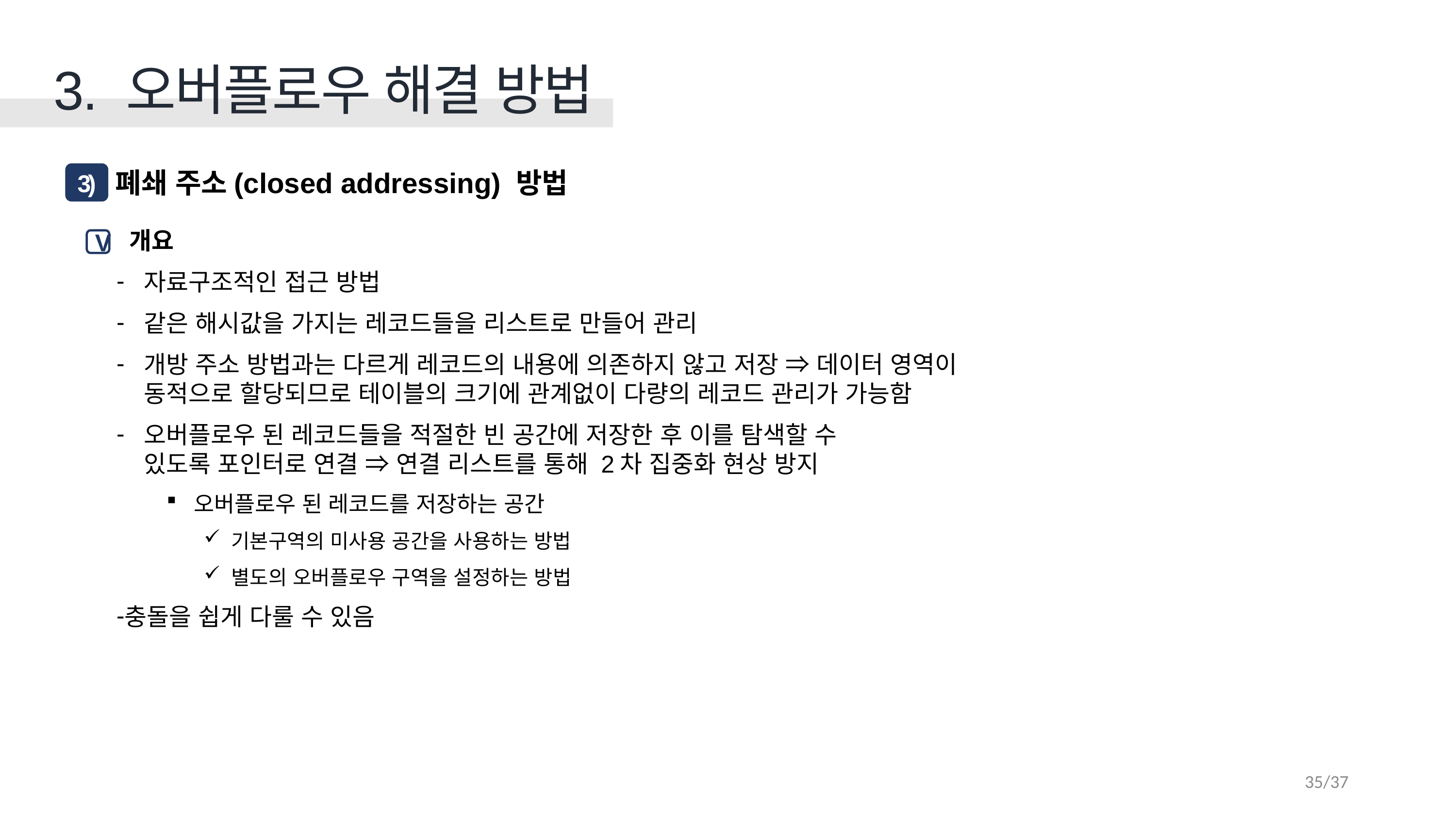

3. 오버플로우 해결 방법

 폐쇄 주소(closed addressing) 방법
3)
 개요

자료구조적인 접근 방법

같은 해시값을 가지는 레코드들을 리스트로 만들어 관리

개방 주소 방법과는 다르게 레코드의 내용에 의존하지 않고 저장 ⇒ 데이터 영역이
동적으로 할당되므로 테이블의 크기에 관계없이 다량의 레코드 관리가 가능함

오버플로우 된 레코드들을 적절한 빈 공간에 저장한 후 이를 탐색할 수
있도록 포인터로 연결 ⇒ 연결 리스트를 통해 2차 집중화 현상 방지

오버플로우 된 레코드를 저장하는 공간

기본구역의 미사용 공간을 사용하는 방법

별도의 오버플로우 구역을 설정하는 방법

충돌을 쉽게 다룰 수 있음

V
35/37